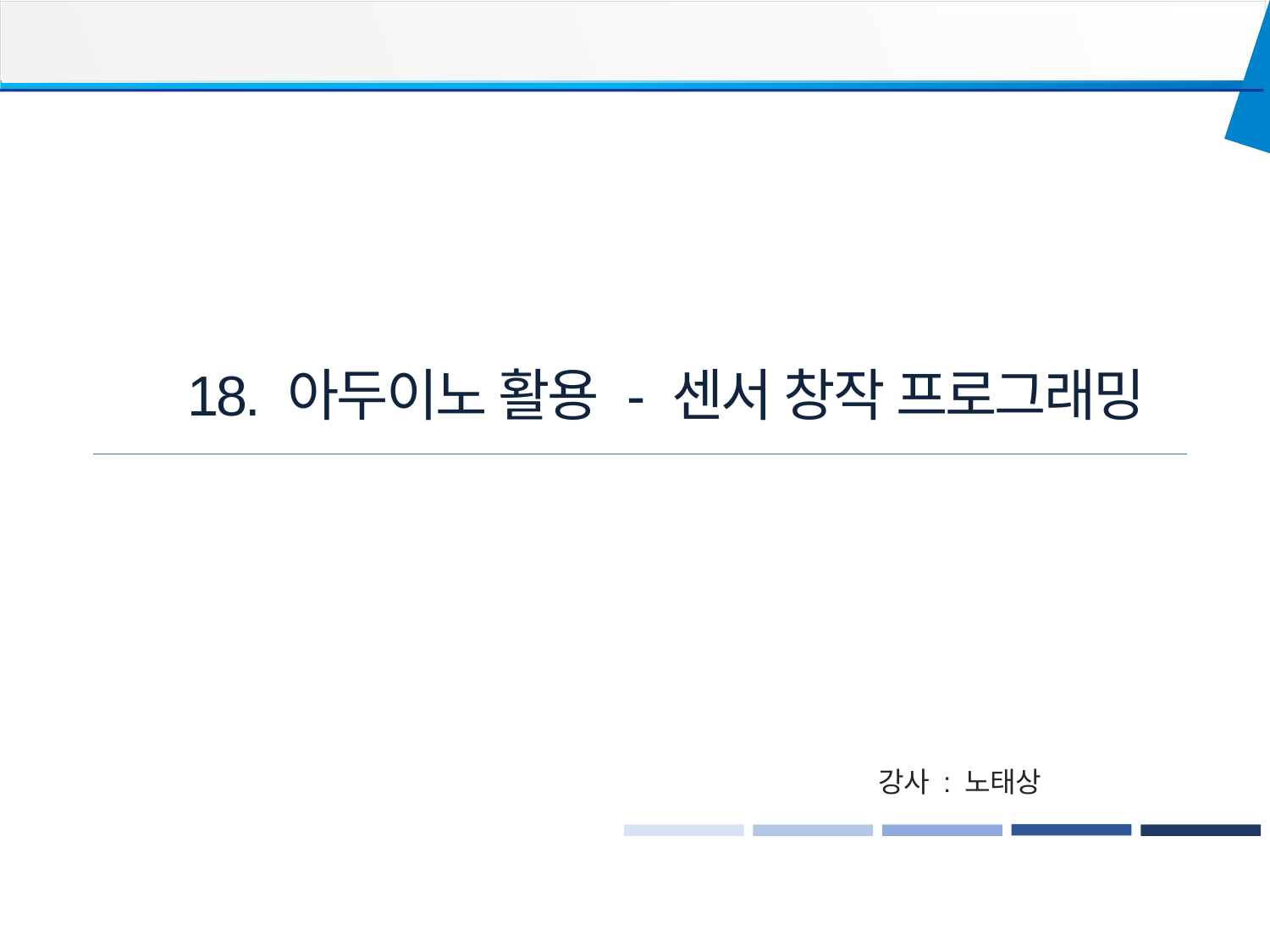

18. 아두이노 활용 - 센서 창작 프로그래밍

강사 : 노태상